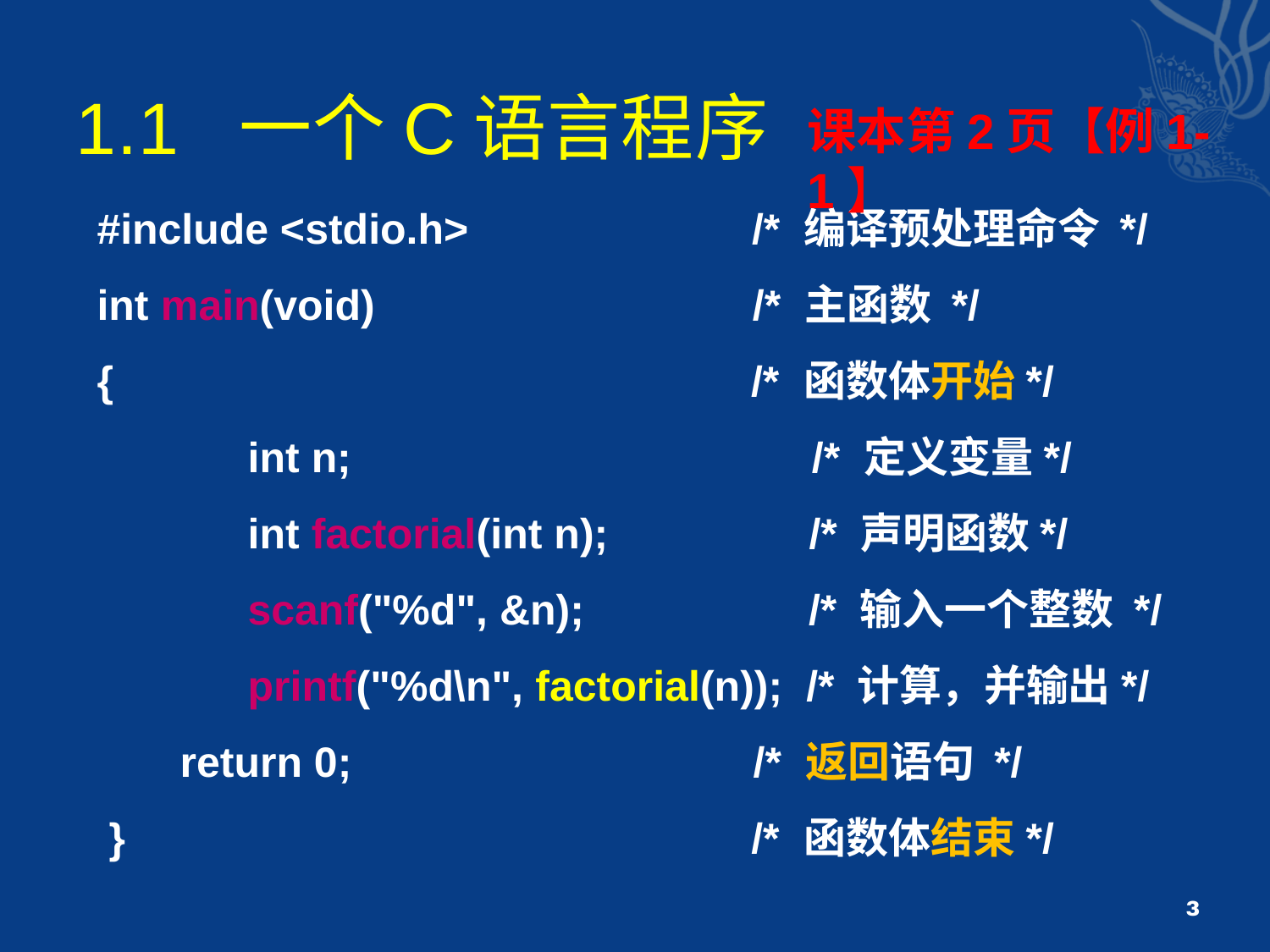

# 1.1  一个C语言程序
课本第2页【例1-1】
#include <stdio.h>                        /* 编译预处理命令 */
int main(void)                                /* 主函数 */
{                                                      /* 函数体开始*/
	  int n;                                       /* 定义变量*/
	  int factorial(int n);                 /* 声明函数*/
 	  scanf("%d", &n);                   /* 输入一个整数 */
	  printf("%d\n", factorial(n));  /* 计算，并输出*/
       return 0;                                  /* 返回语句 */
 }                                                     /* 函数体结束*/

3